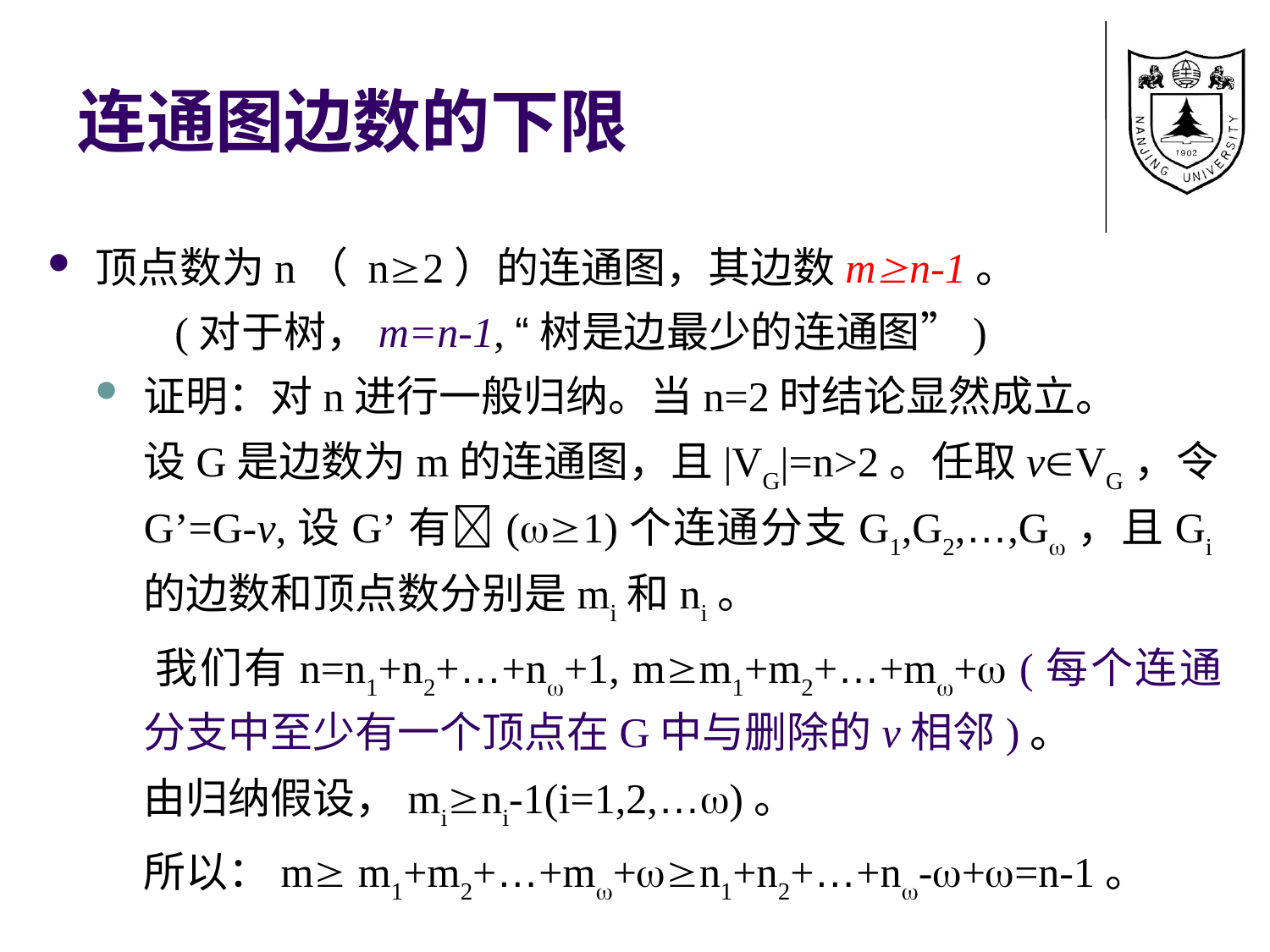

# 连通图边数的下限
顶点数为n（ n≥2）的连通图，其边数m≥n-1。
            (对于树，m=n-1, “树是边最少的连通图”)
证明：对n进行一般归纳。当n=2时结论显然成立。
    设G是边数为m的连通图，且|VG|=n>2。任取v∈VG，令G’=G-v,设G’有ω(ω≥1)个连通分支G1,G2,…,Gω，且Gi的边数和顶点数分别是mi和ni。
    我们有n=n1+n2+…+nω+1, m≥m1+m2+…+mω+ω (每个连通分支中至少有一个顶点在G中与删除的v相邻)。
    由归纳假设，mi≥ni-1(i=1,2,…ω)。
    所以：m≥ m1+m2+…+mω+ω≥n1+n2+…+nω-ω+ω=n-1。